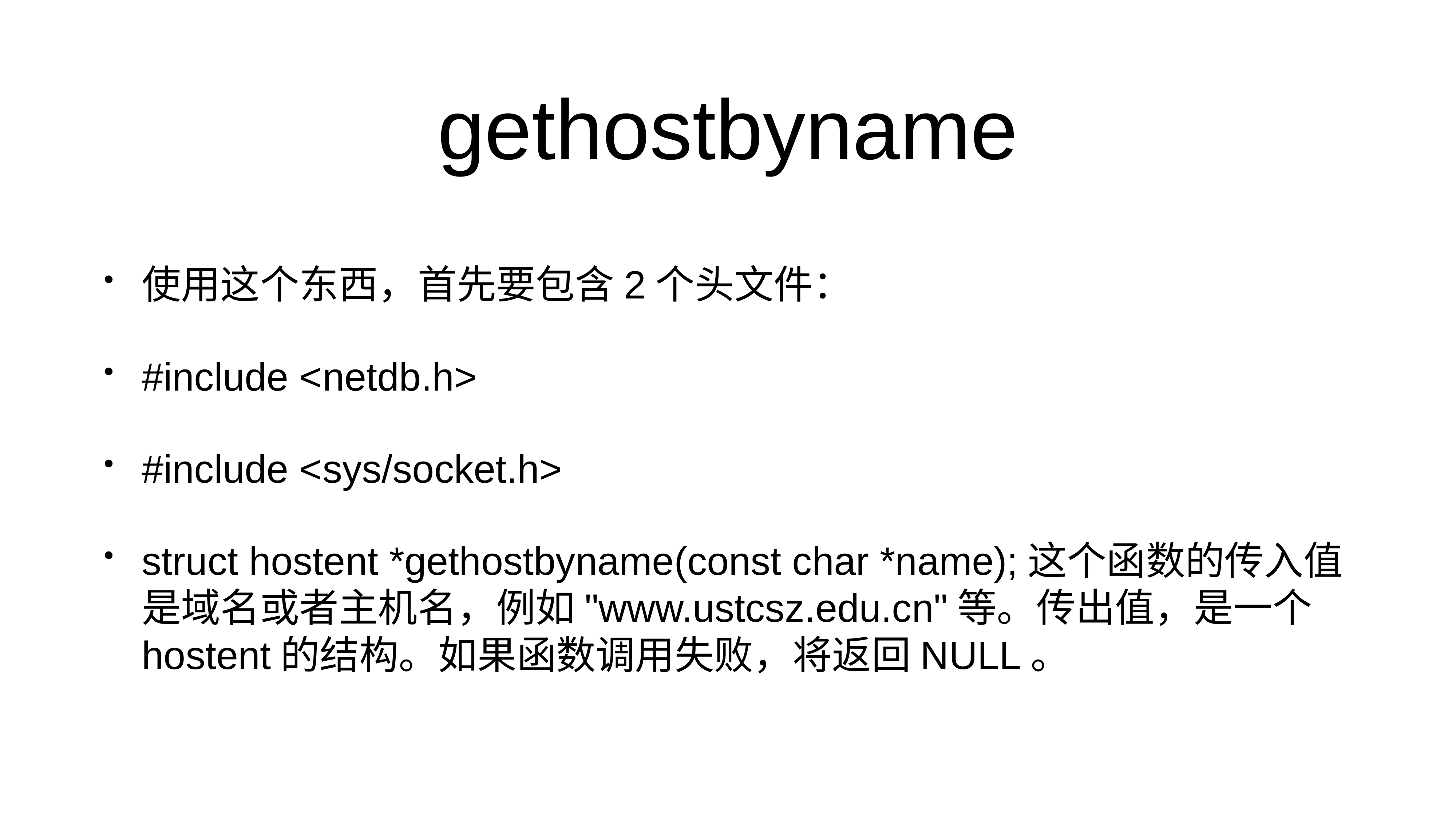

# gethostbyname
使用这个东西，首先要包含2个头文件：
#include <netdb.h>
#include <sys/socket.h>
struct hostent *gethostbyname(const char *name);这个函数的传入值是域名或者主机名，例如"www.ustcsz.edu.cn"等。传出值，是一个hostent的结构。如果函数调用失败，将返回NULL。